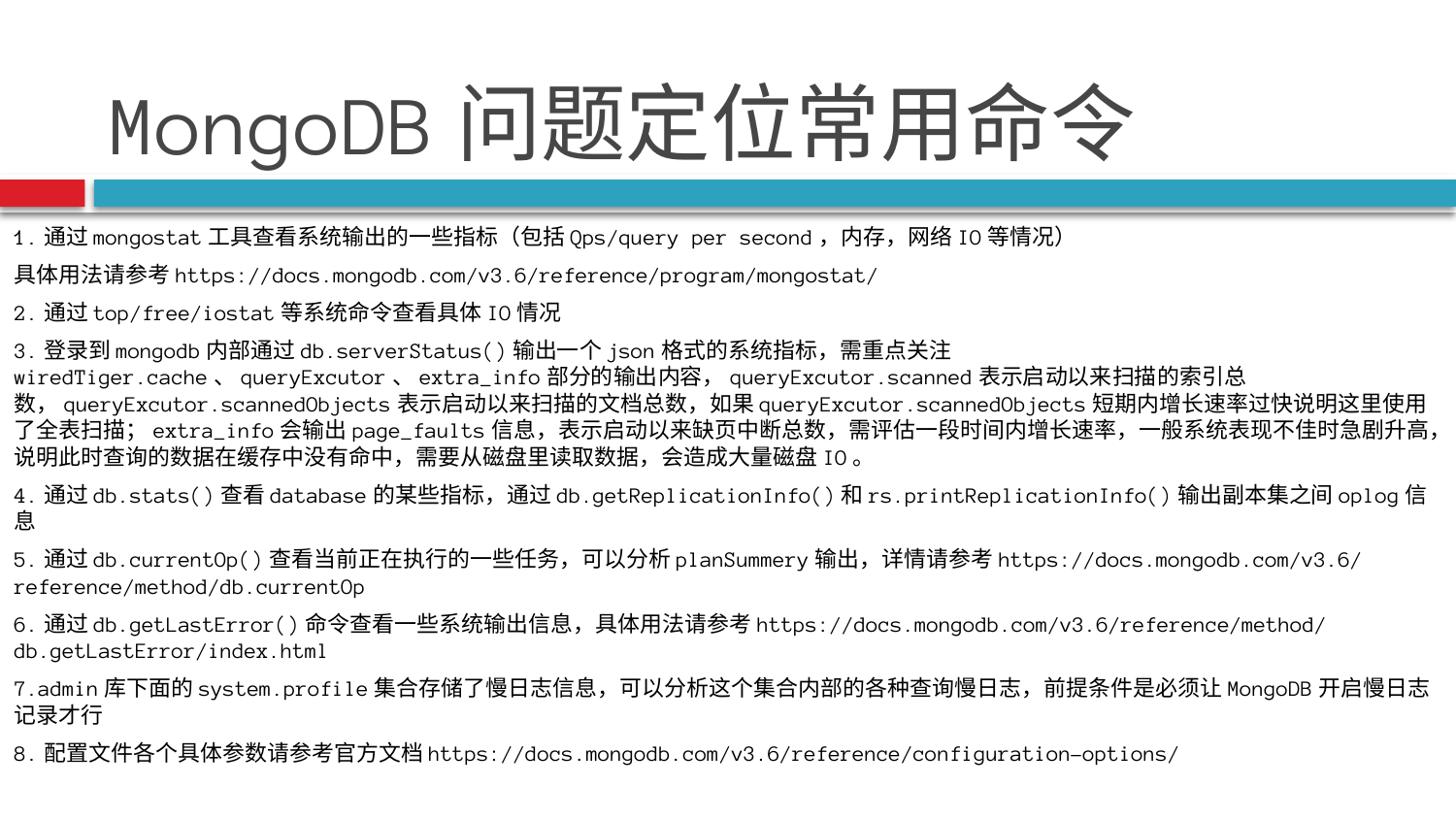

# MongoDB问题定位常用命令
1.通过mongostat工具查看系统输出的一些指标（包括Qps/query per second，内存，网络IO等情况）
具体用法请参考https://docs.mongodb.com/v3.6/reference/program/mongostat/
2.通过top/free/iostat等系统命令查看具体IO情况
3.登录到mongodb内部通过db.serverStatus()输出一个json格式的系统指标，需重点关注wiredTiger.cache、queryExcutor、extra_info部分的输出内容，queryExcutor.scanned表示启动以来扫描的索引总数，queryExcutor.scannedObjects表示启动以来扫描的文档总数，如果queryExcutor.scannedObjects短期内增长速率过快说明这里使用了全表扫描；extra_info会输出page_faults信息，表示启动以来缺页中断总数，需评估一段时间内增长速率，一般系统表现不佳时急剧升高，说明此时查询的数据在缓存中没有命中，需要从磁盘里读取数据，会造成大量磁盘IO。
4.通过db.stats()查看database的某些指标，通过db.getReplicationInfo()和rs.printReplicationInfo()输出副本集之间oplog信息
5.通过db.currentOp()查看当前正在执行的一些任务，可以分析planSummery输出，详情请参考https://docs.mongodb.com/v3.6/reference/method/db.currentOp
6.通过db.getLastError()命令查看一些系统输出信息，具体用法请参考https://docs.mongodb.com/v3.6/reference/method/db.getLastError/index.html
7.admin库下面的system.profile集合存储了慢日志信息，可以分析这个集合内部的各种查询慢日志，前提条件是必须让MongoDB开启慢日志记录才行
8.配置文件各个具体参数请参考官方文档https://docs.mongodb.com/v3.6/reference/configuration-options/